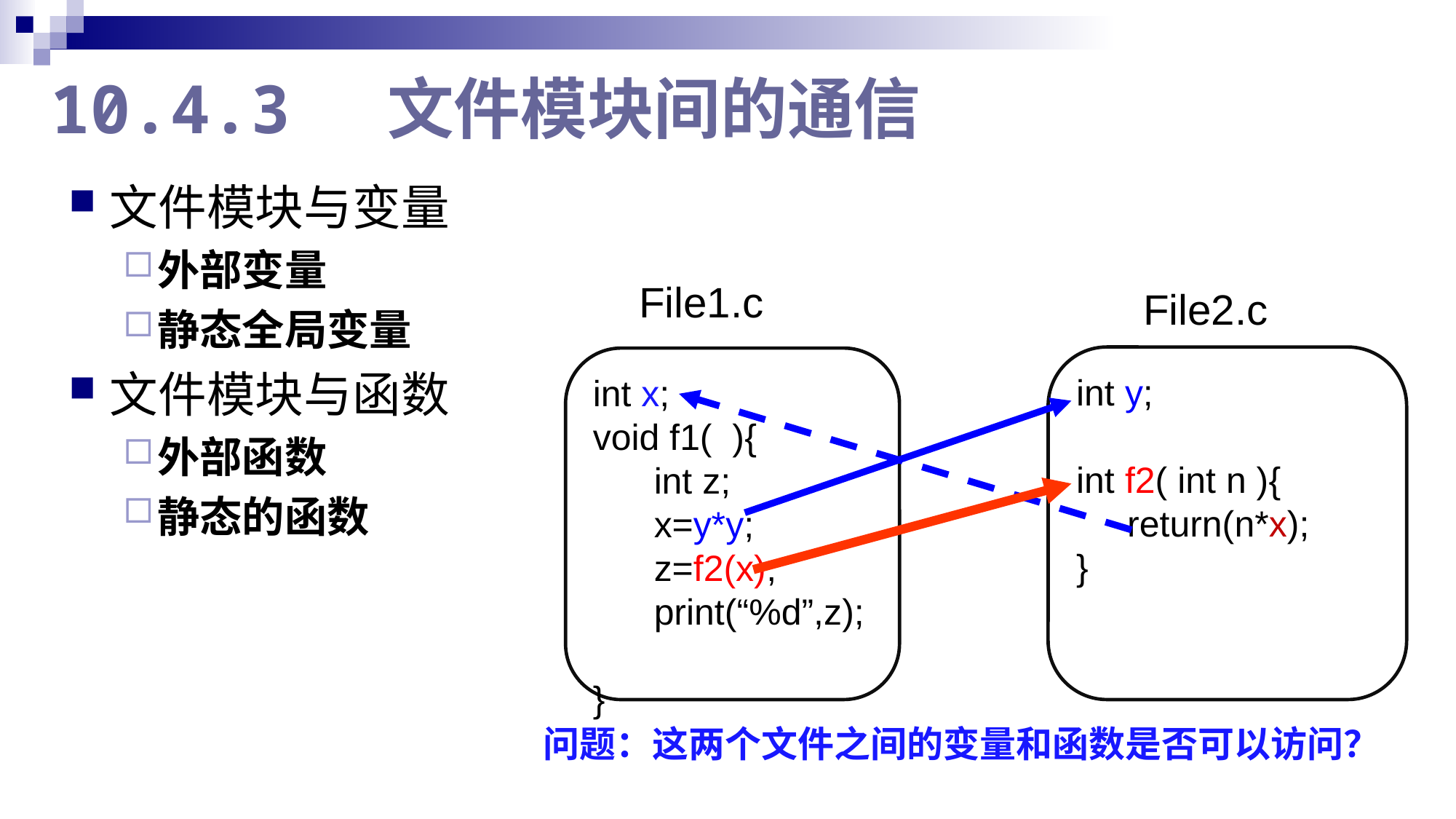

# 10.4.3  文件模块间的通信
文件模块与变量
外部变量
静态全局变量
文件模块与函数
外部函数
静态的函数
File1.c
File2.c
int y;

int f2( int n ){
     return(n*x);
}
int x;
void f1(  ){
      int z;
      x=y*y;
      z=f2(x);
      print(“%d”,z);
}
问题：这两个文件之间的变量和函数是否可以访问？